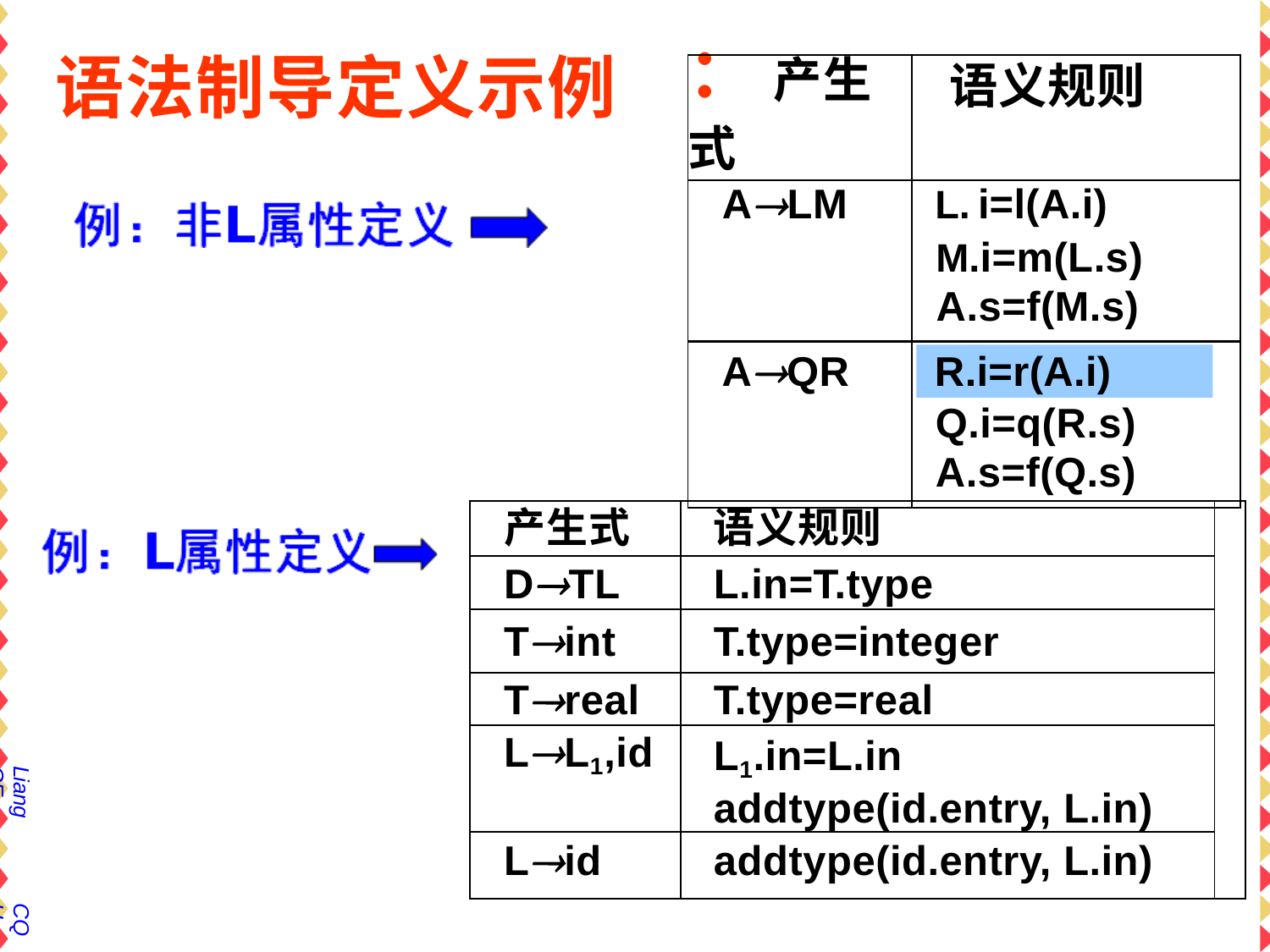

# 语法制导定义示例
| ： 产生式 | 语义规则 |
| --- | --- |
| A→LM | i=l(A.i) i=m(L.s) A.s=f(M.s) |
| A→QR | R.i=r(A.i) Q.i=q(R.s) A.s=f(Q.s) |

| 产生式 | 语义规则 |  |
| --- | --- | --- |
| D→TL | L.in=T.type |  |
| T→int | T.type=integer |  |
| T→real | T.type=real |  |
| L→L1,id | L1.in=L.in addtype(id.entry, L.in) |  |
| L→id | addtype(id.entry, L.in) |  |

Liang GE
CQU
28